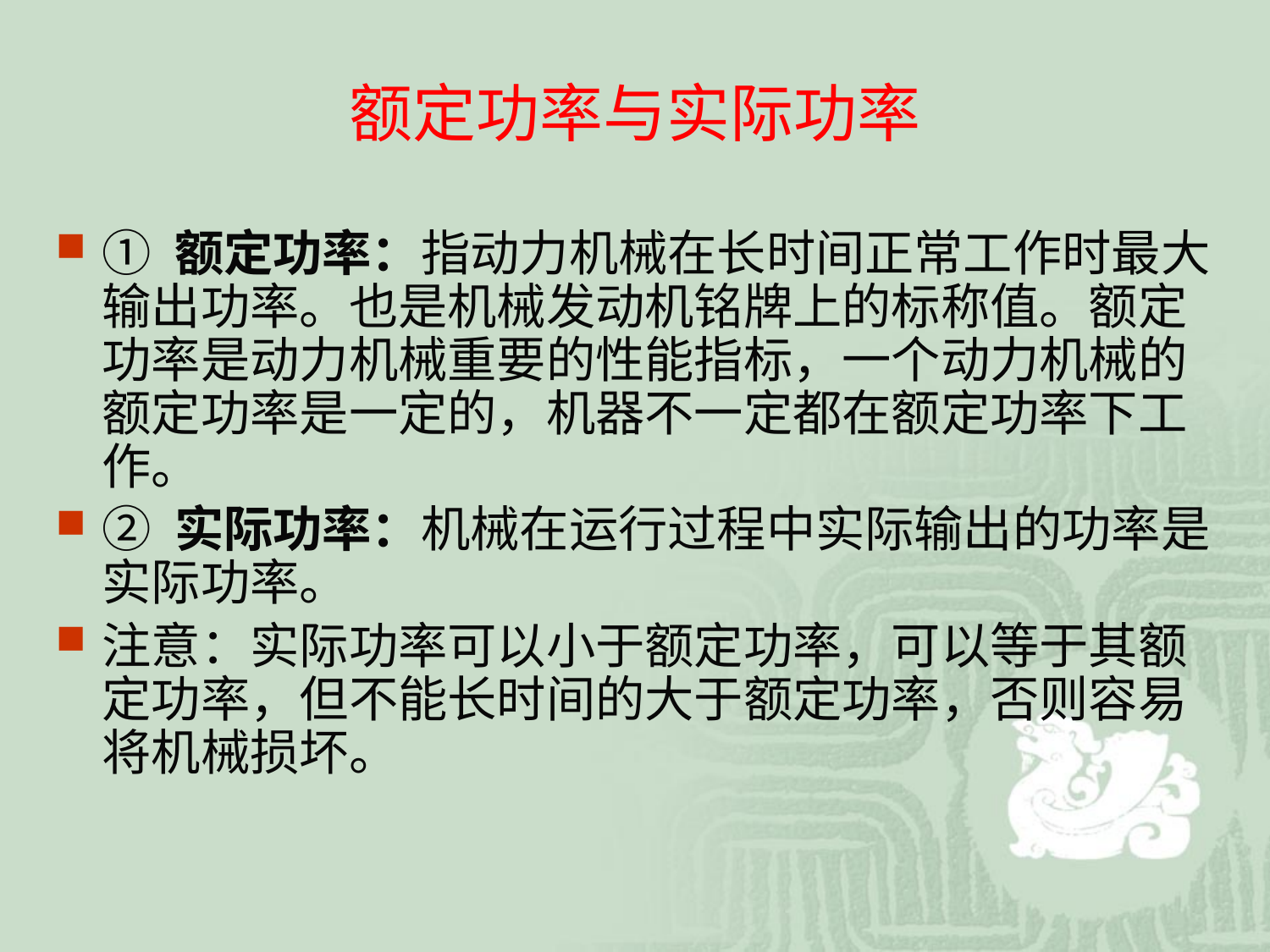

# 额定功率与实际功率
① 额定功率：指动力机械在长时间正常工作时最大输出功率。也是机械发动机铭牌上的标称值。额定功率是动力机械重要的性能指标，一个动力机械的额定功率是一定的，机器不一定都在额定功率下工作。
② 实际功率：机械在运行过程中实际输出的功率是实际功率。
注意：实际功率可以小于额定功率，可以等于其额定功率，但不能长时间的大于额定功率，否则容易将机械损坏。